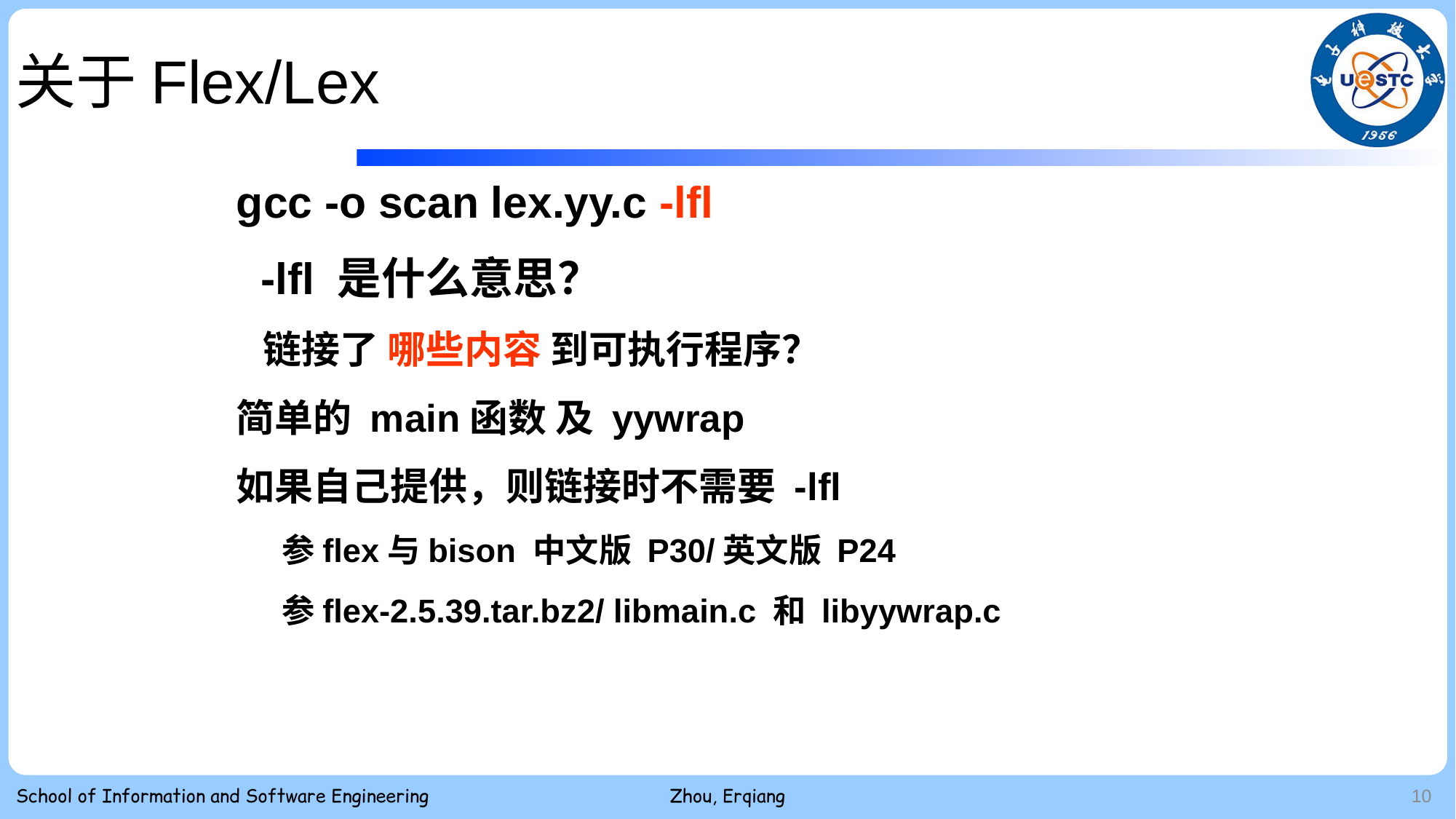

关于Flex/Lex
gcc -o scan lex.yy.c -lfl
  -lfl 是什么意思？
  链接了 哪些内容 到可执行程序？
简单的 main函数 及 yywrap
如果自己提供，则链接时不需要 -lfl
     参flex与bison 中文版 P30/英文版 P24
     参flex-2.5.39.tar.bz2/ libmain.c 和 libyywrap.c
School of Information and Software Engineering
Zhou, Erqiang
10